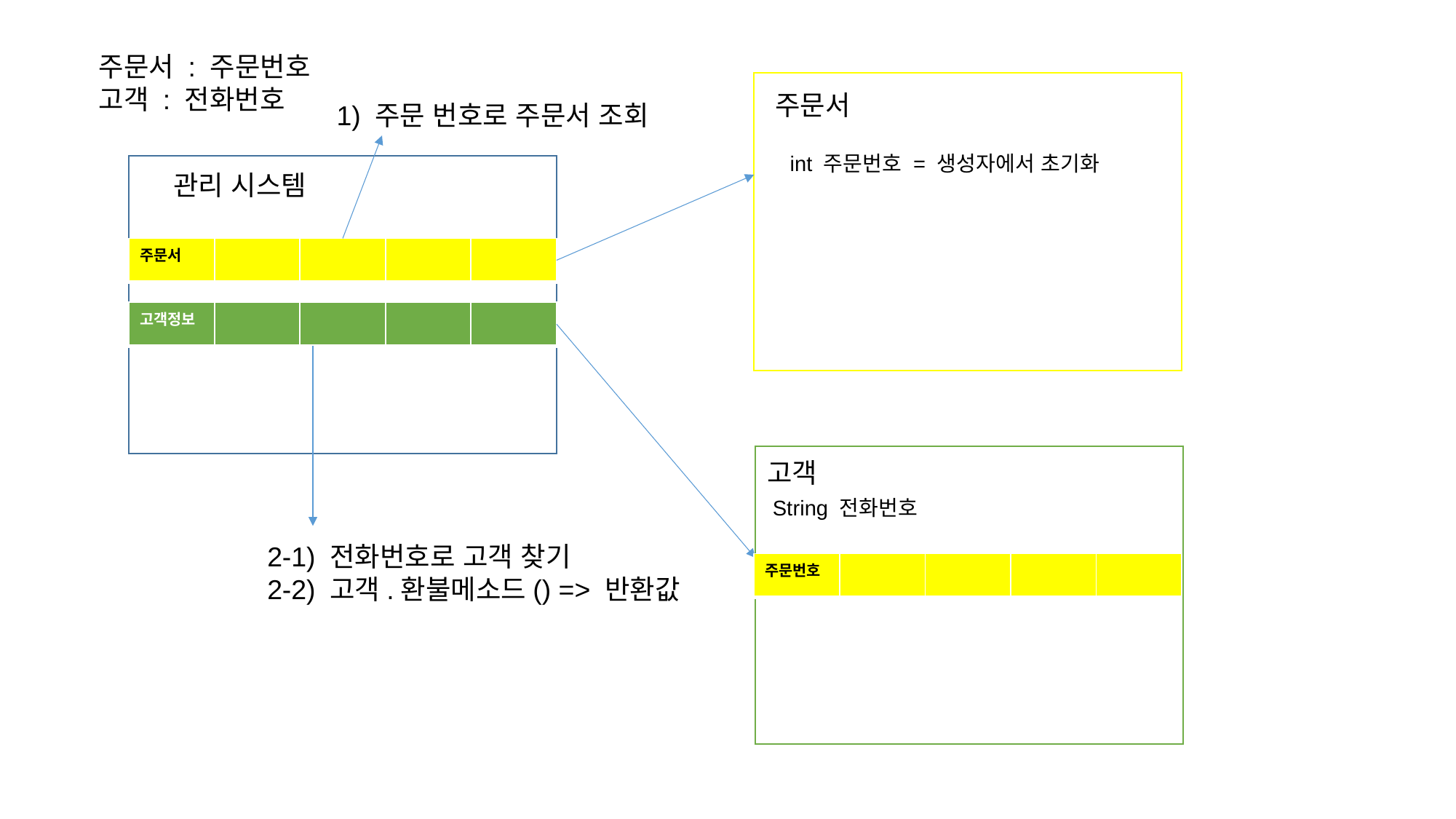

주문서 : 주문번호
고객 : 전화번호

주문서
1) 주문 번호로 주문서 조회
int 주문번호 = 생성자에서 초기화

관리 시스템
| 주문서 |  |  |  |  |
| --- | --- | --- | --- | --- |
| 고객정보 |  |  |  |  |
| --- | --- | --- | --- | --- |

고객
String 전화번호
2-1) 전화번호로 고객 찾기
2-2) 고객.환불메소드() => 반환값
| 주문번호 |  |  |  |  |
| --- | --- | --- | --- | --- |